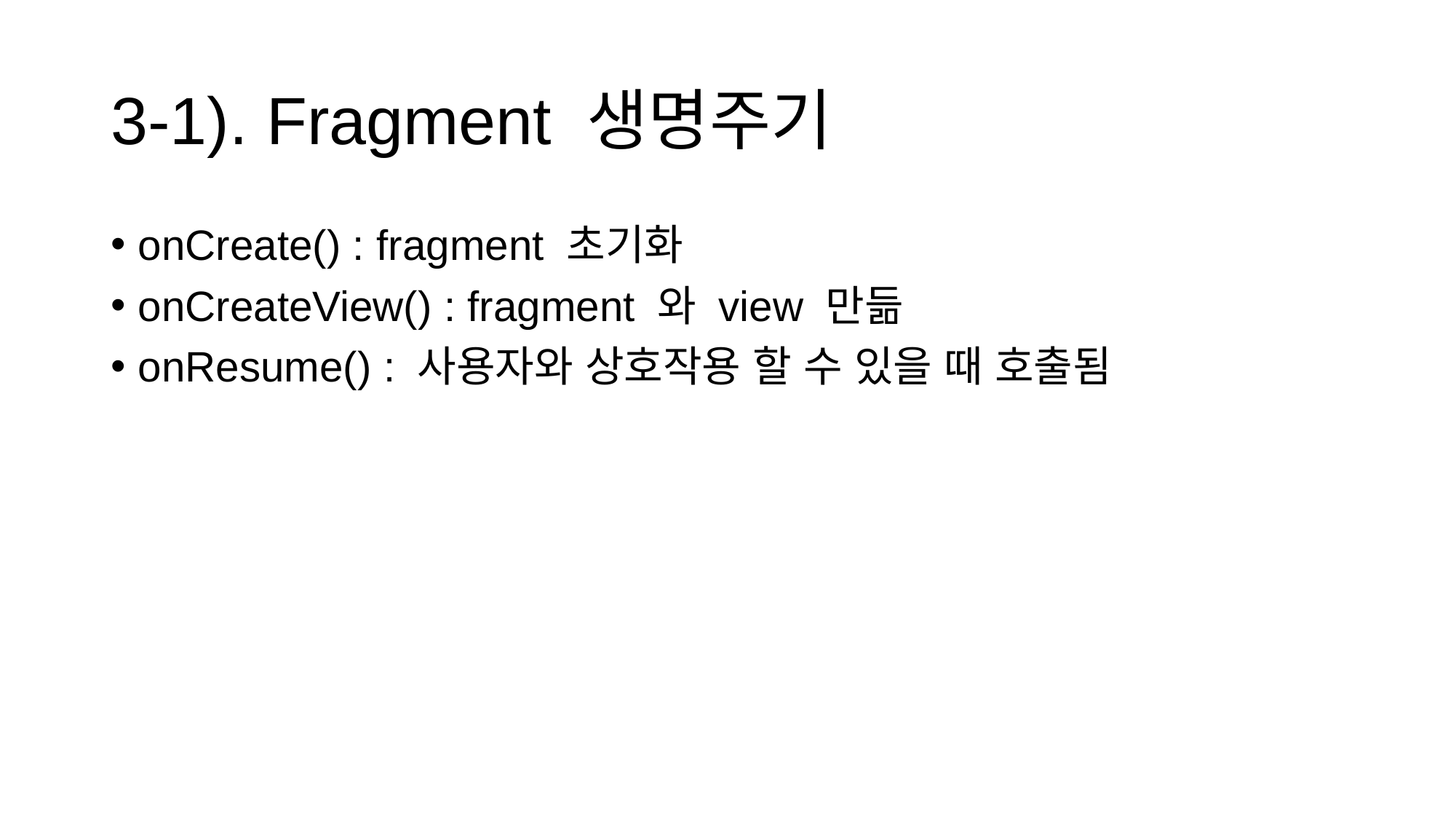

# 3-1). Fragment 생명주기
onCreate() : fragment 초기화
onCreateView() : fragment 와 view 만듦
onResume() : 사용자와 상호작용 할 수 있을 때 호출됨